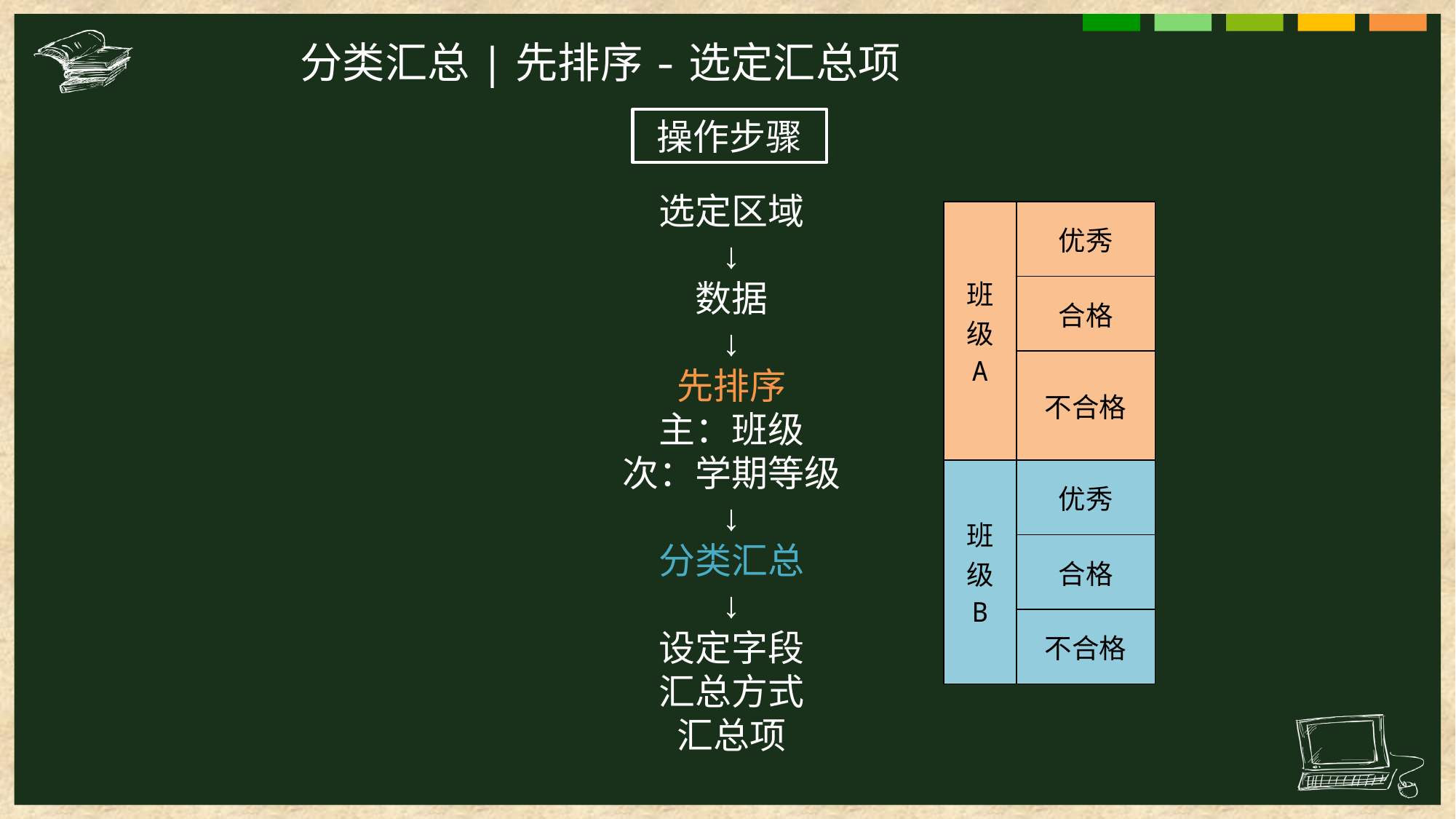

分类汇总|先排序-选定汇总项
操作步骤
选定区域
↓
数据
↓
先排序
主：班级
次：学期等级
↓
分类汇总
↓
设定字段
汇总方式
汇总项
| 班级 A | 优秀 |
| --- | --- |
|  | 合格 |
|  | 不合格 |
| 班级 B | 优秀 |
|  | 合格 |
|  | 不合格 |